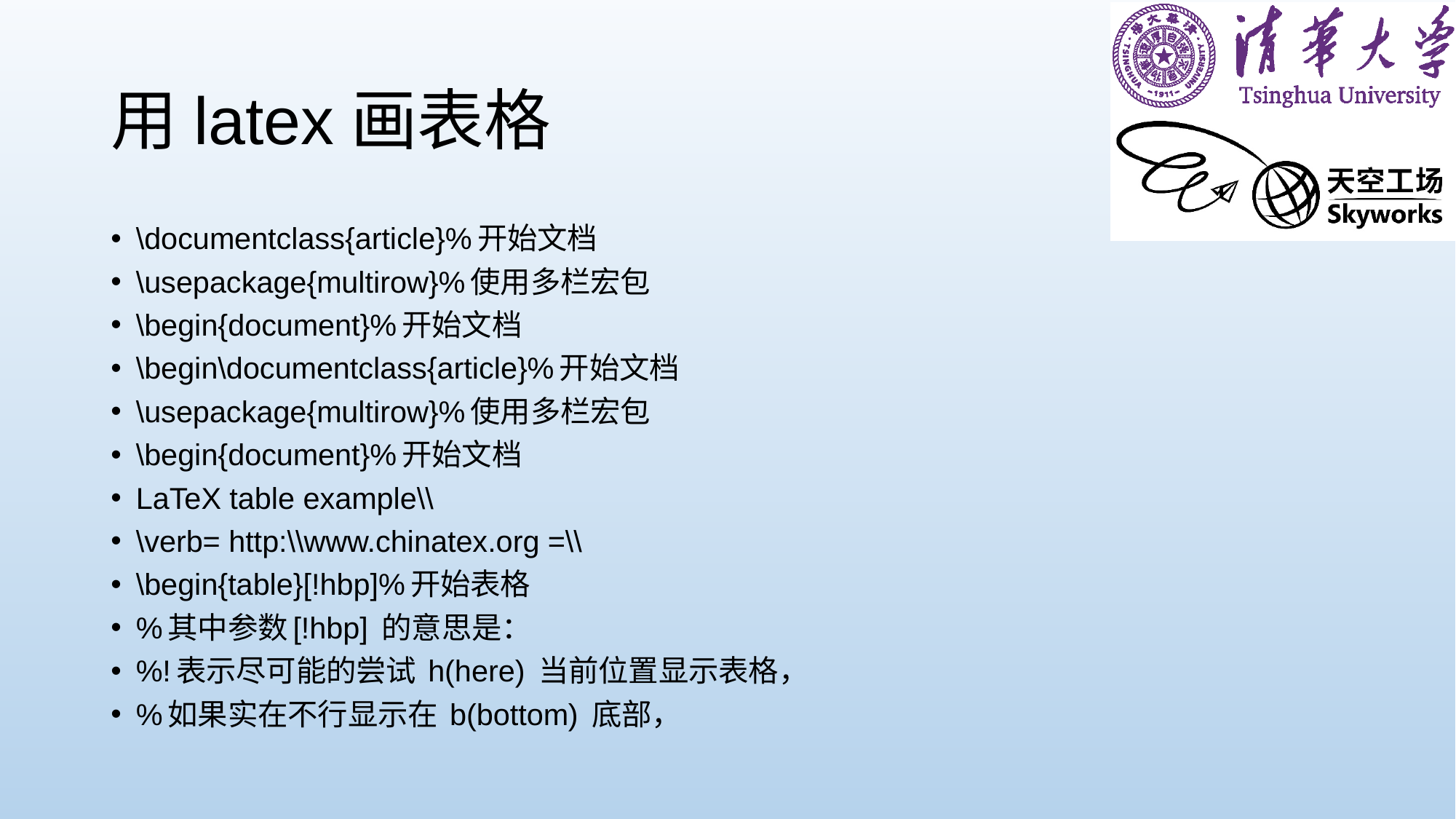

# 用latex画表格
\documentclass{article}%开始文档
\usepackage{multirow}%使用多栏宏包
\begin{document}%开始文档
\begin\documentclass{article}%开始文档
\usepackage{multirow}%使用多栏宏包
\begin{document}%开始文档
LaTeX table example\\
\verb= http:\\www.chinatex.org =\\
\begin{table}[!hbp]%开始表格
%其中参数[!hbp] 的意思是：
%!表示尽可能的尝试 h(here) 当前位置显示表格，
%如果实在不行显示在 b(bottom) 底部，